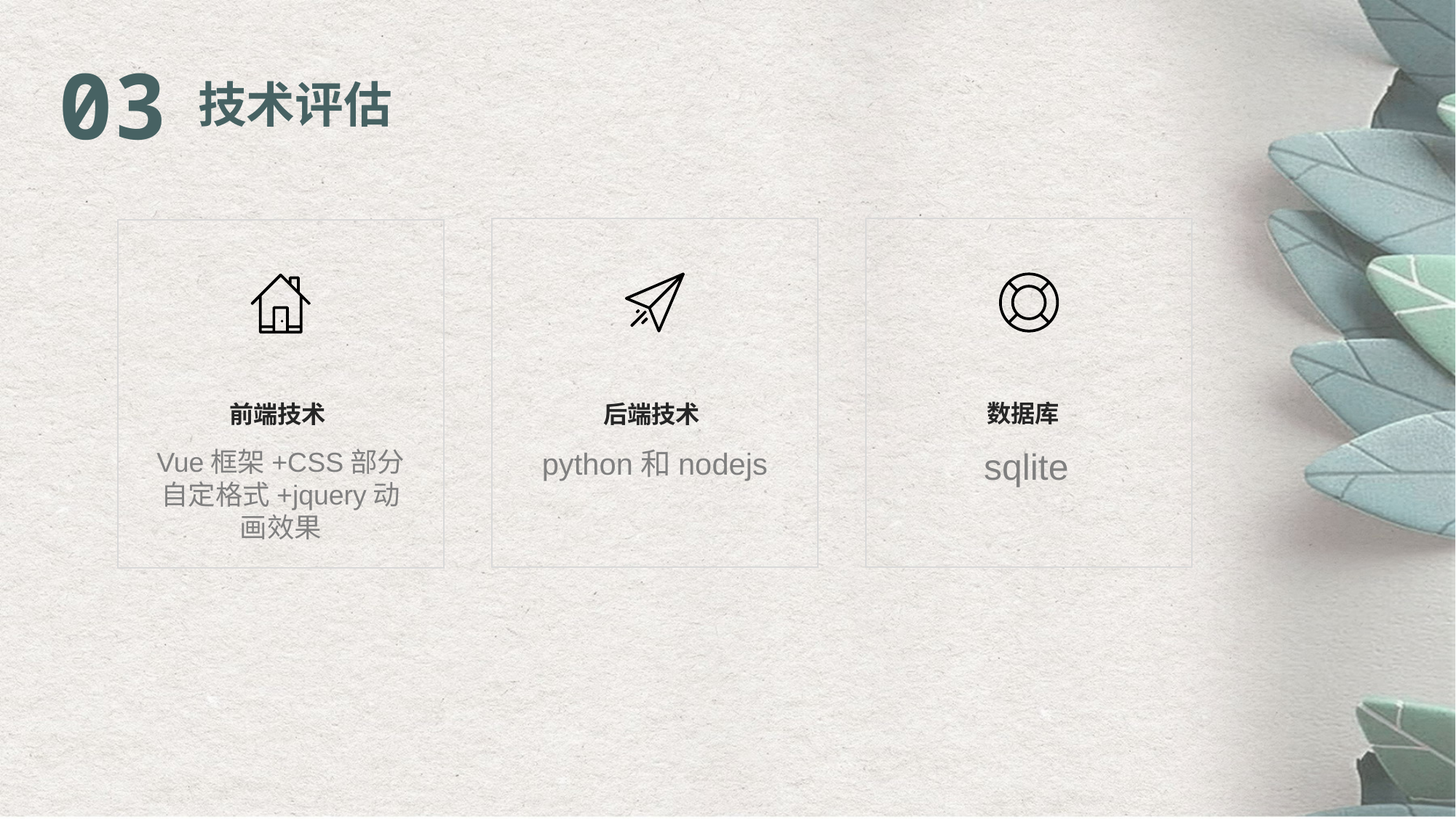

03
技术评估

数据库
前端技术
后端技术
sqlite
Vue框架+CSS部分自定格式+jquery动画效果
python和nodejs